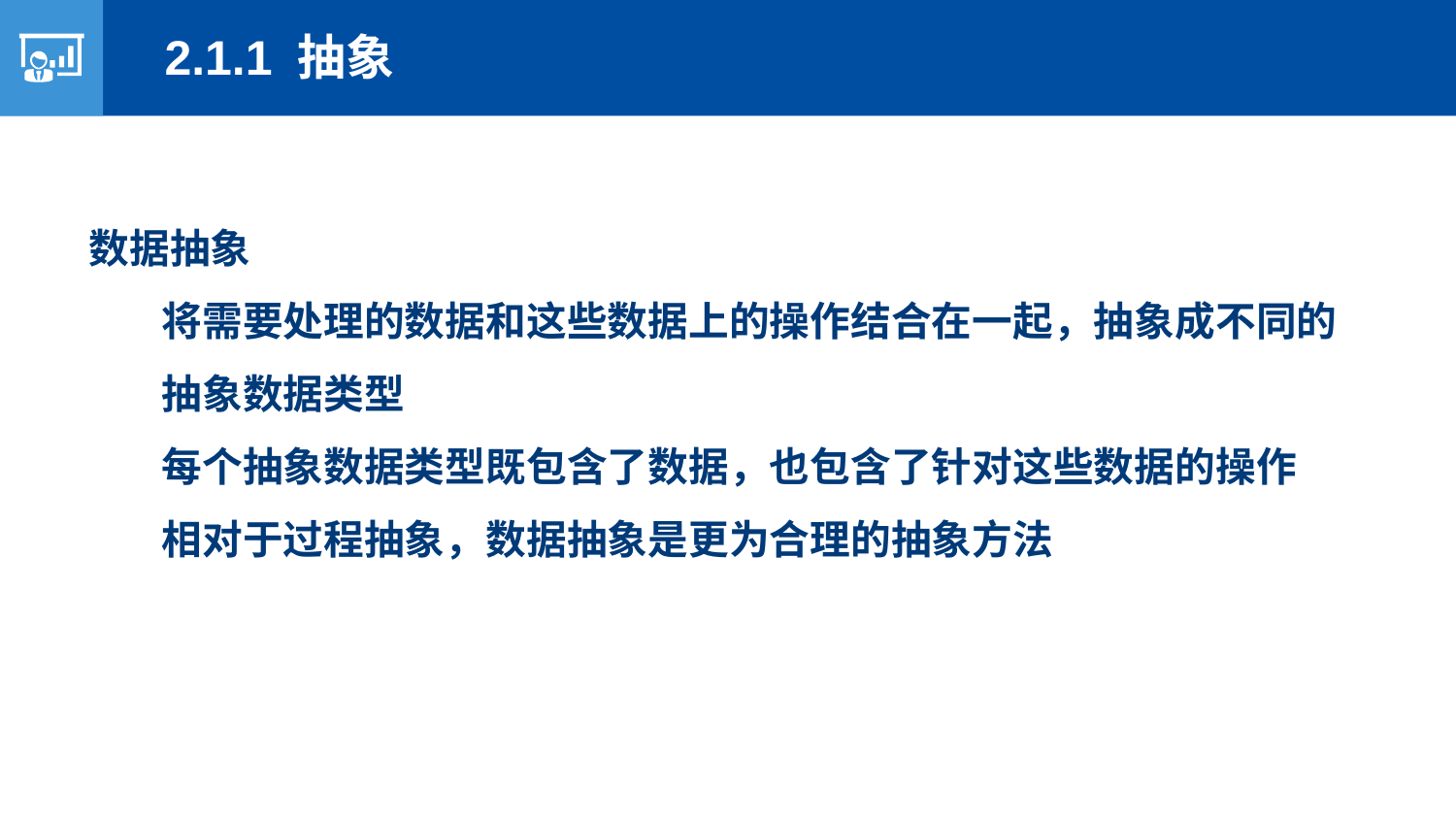

2.1.1 抽象
数据抽象
将需要处理的数据和这些数据上的操作结合在一起，抽象成不同的抽象数据类型
每个抽象数据类型既包含了数据，也包含了针对这些数据的操作
相对于过程抽象，数据抽象是更为合理的抽象方法